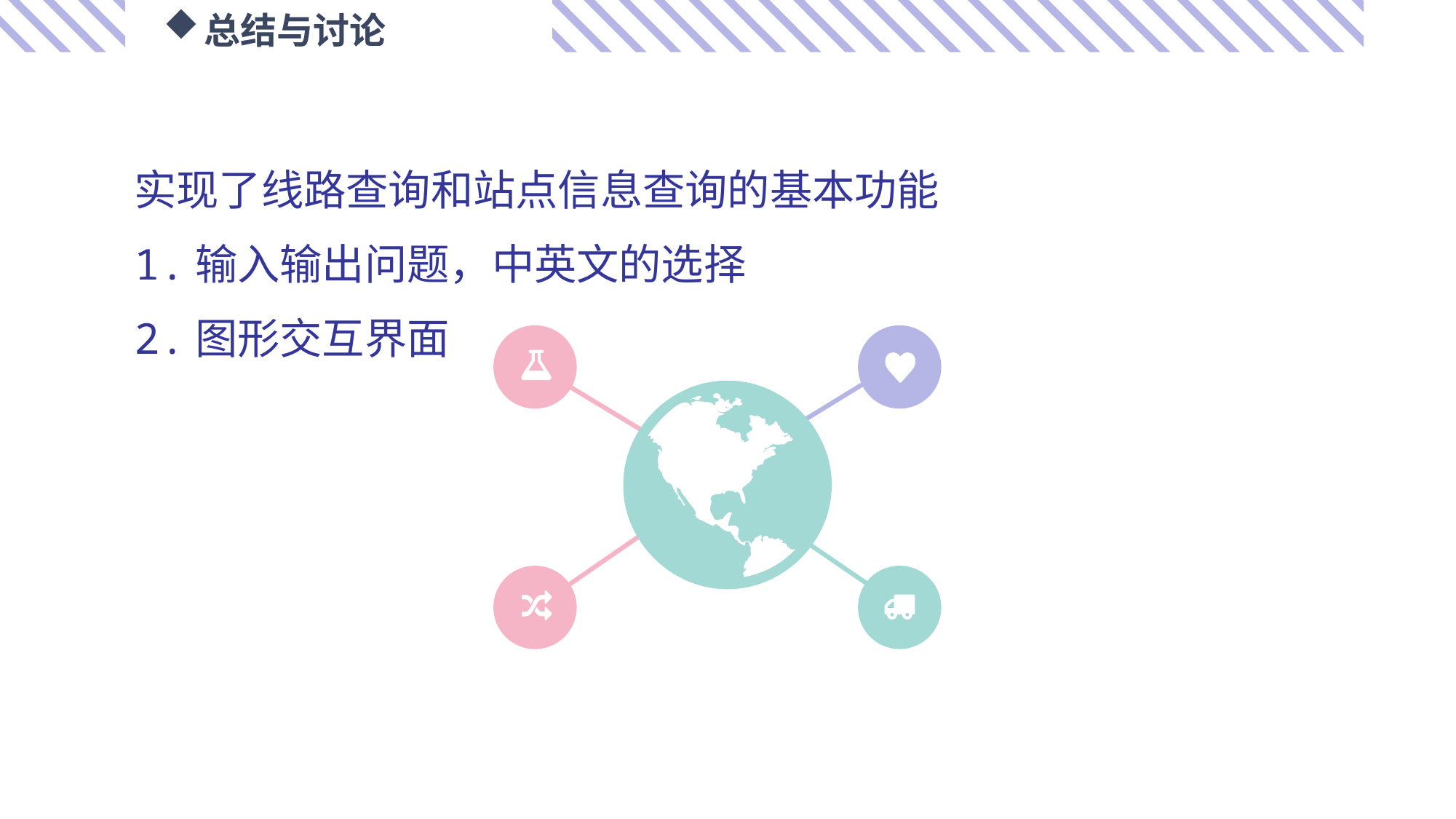

总结与讨论
实现了线路查询和站点信息查询的基本功能
1.输入输出问题，中英文的选择
2.图形交互界面